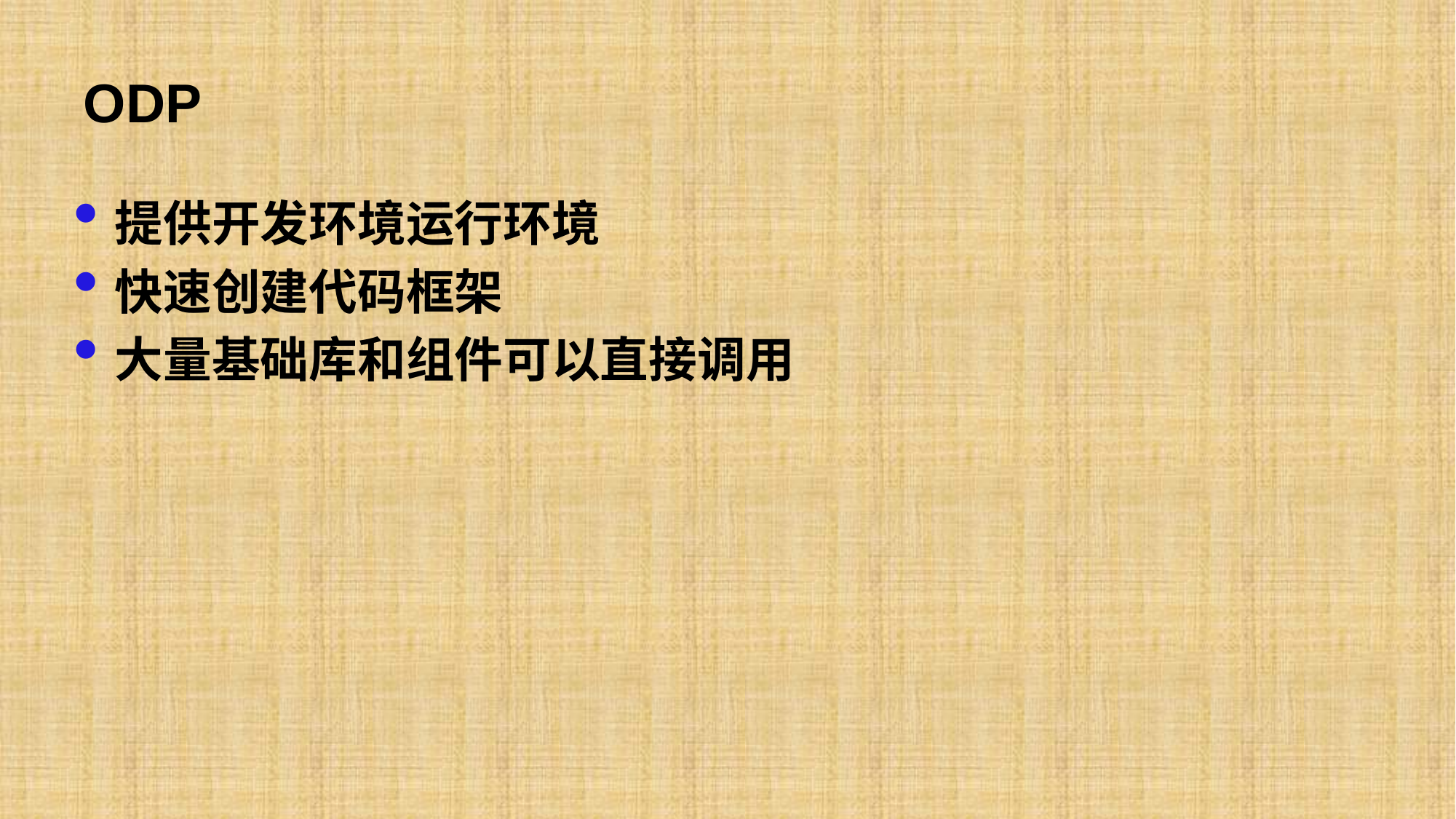

# ODP
提供开发环境运行环境
快速创建代码框架
大量基础库和组件可以直接调用